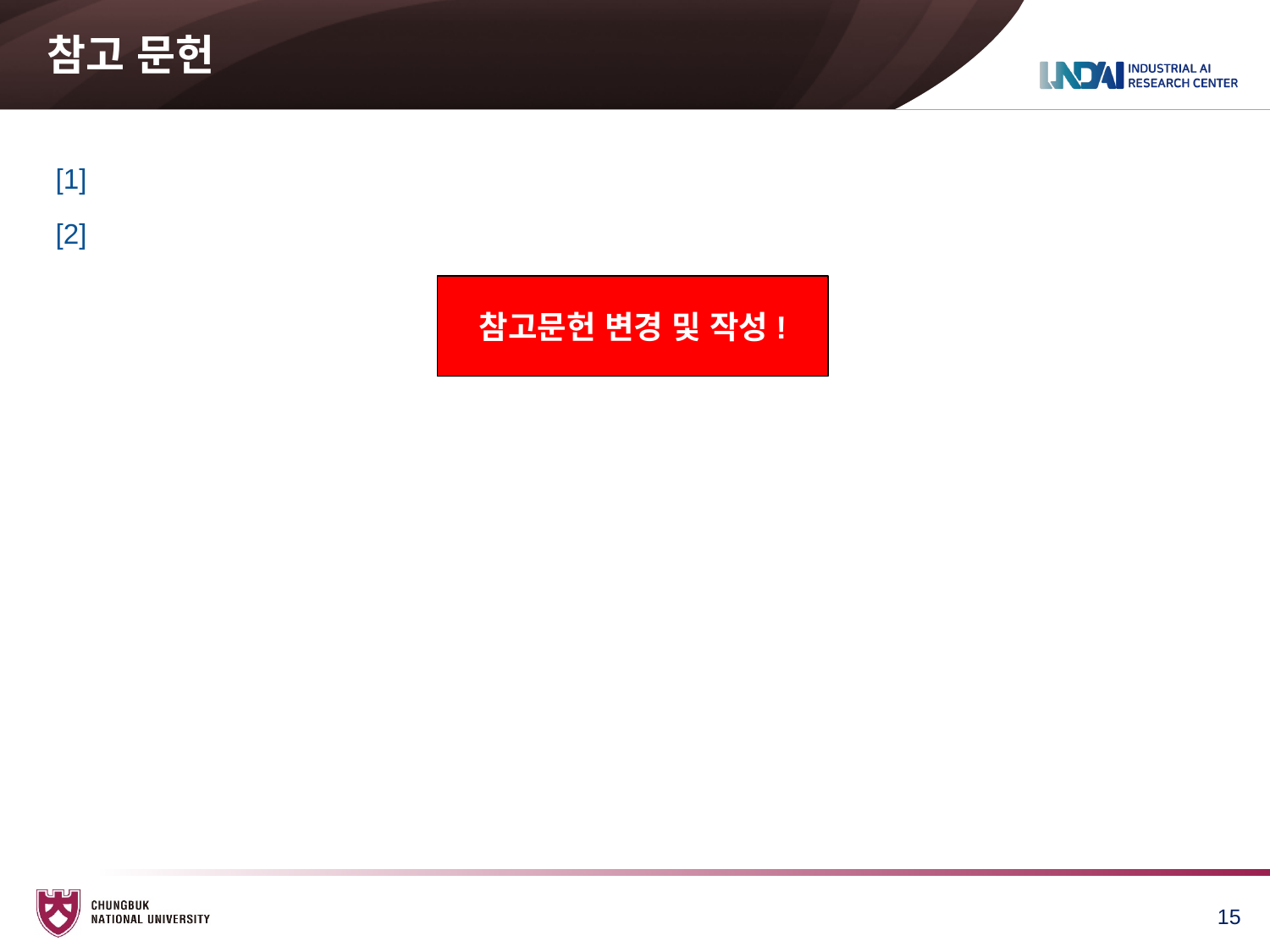

# 참고 문헌
[1]
[2]
참고문헌 변경 및 작성!